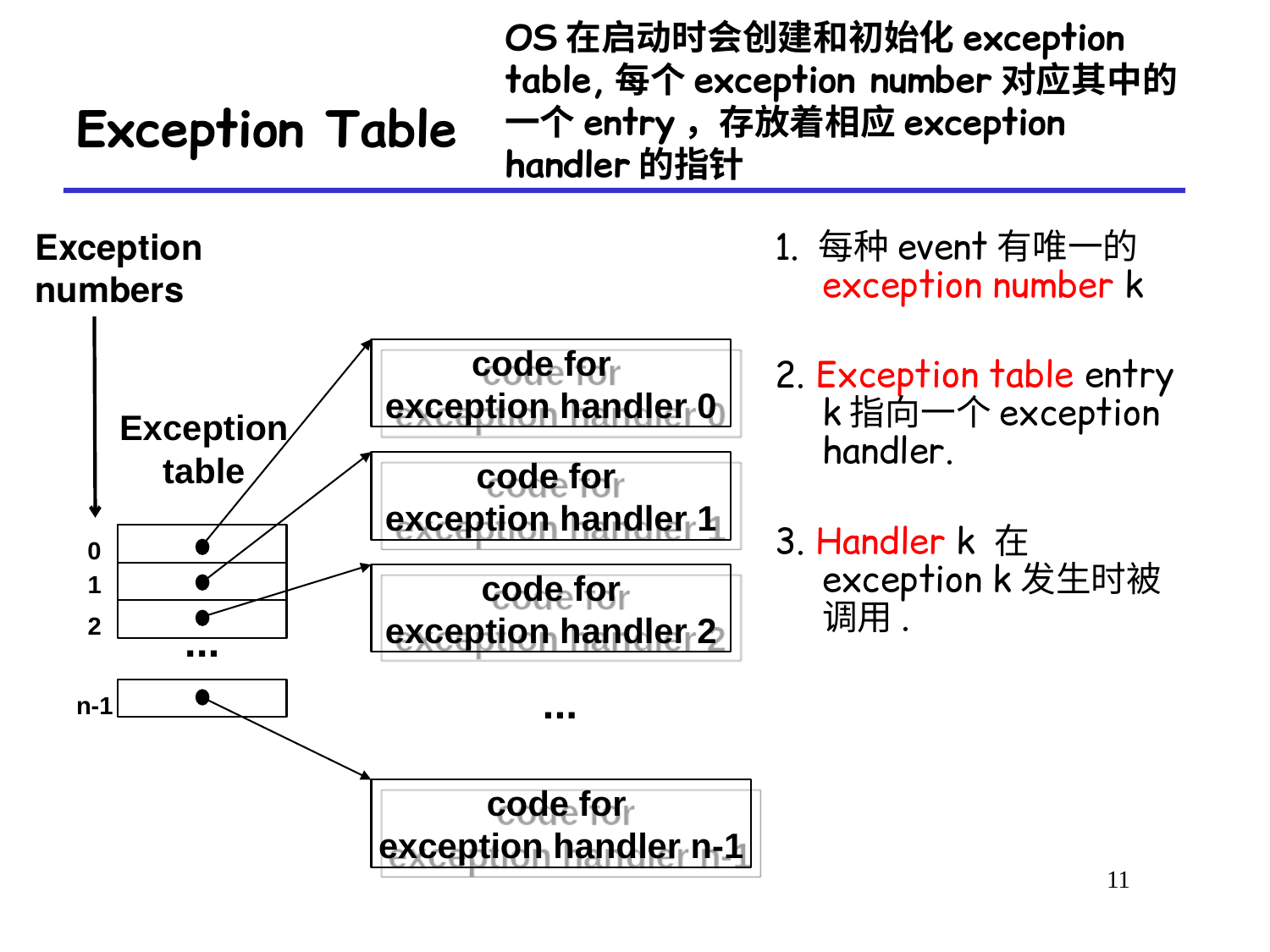

OS在启动时会创建和初始化exception table,每个exception number对应其中的一个entry，存放着相应exception handler的指针
Exception Table
Exception
numbers

code for
exception handler 0
Exception
table

code for
exception handler 1

0

1

code for
exception handler 2

2
...

...

n-1

code for
exception handler n-1
1. 每种event有唯一的 exception number k

2. Exception table entry k指向一个exception handler.

3. Handler k 在exception k发生时被调用.
# 11